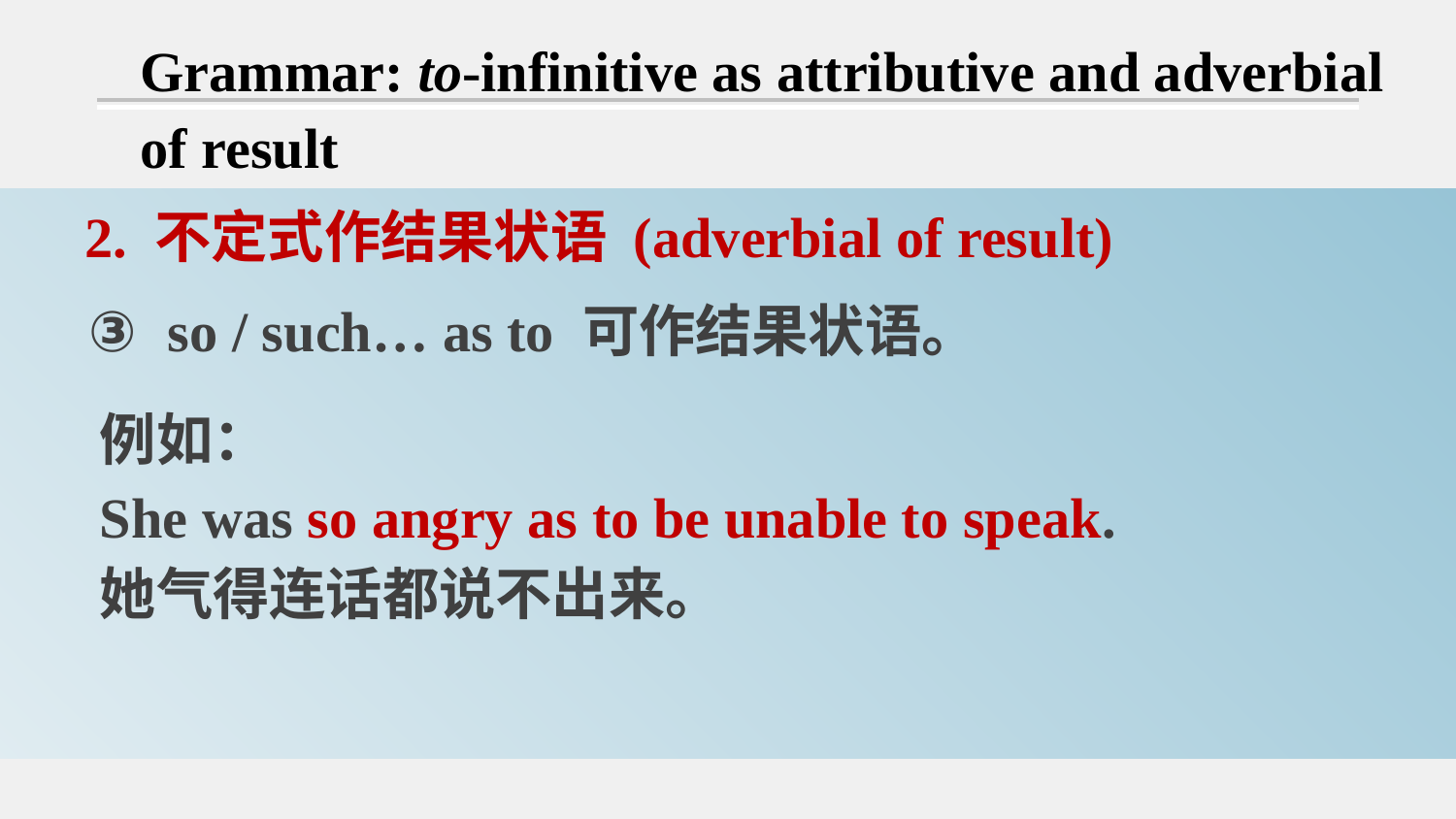

Grammar: to-infinitive as attributive and adverbial of result

2. 不定式作结果状语 (adverbial of result)
③  so / such… as to 可作结果状语。
例如：
She was so angry as to be unable to speak.
她气得连话都说不出来。